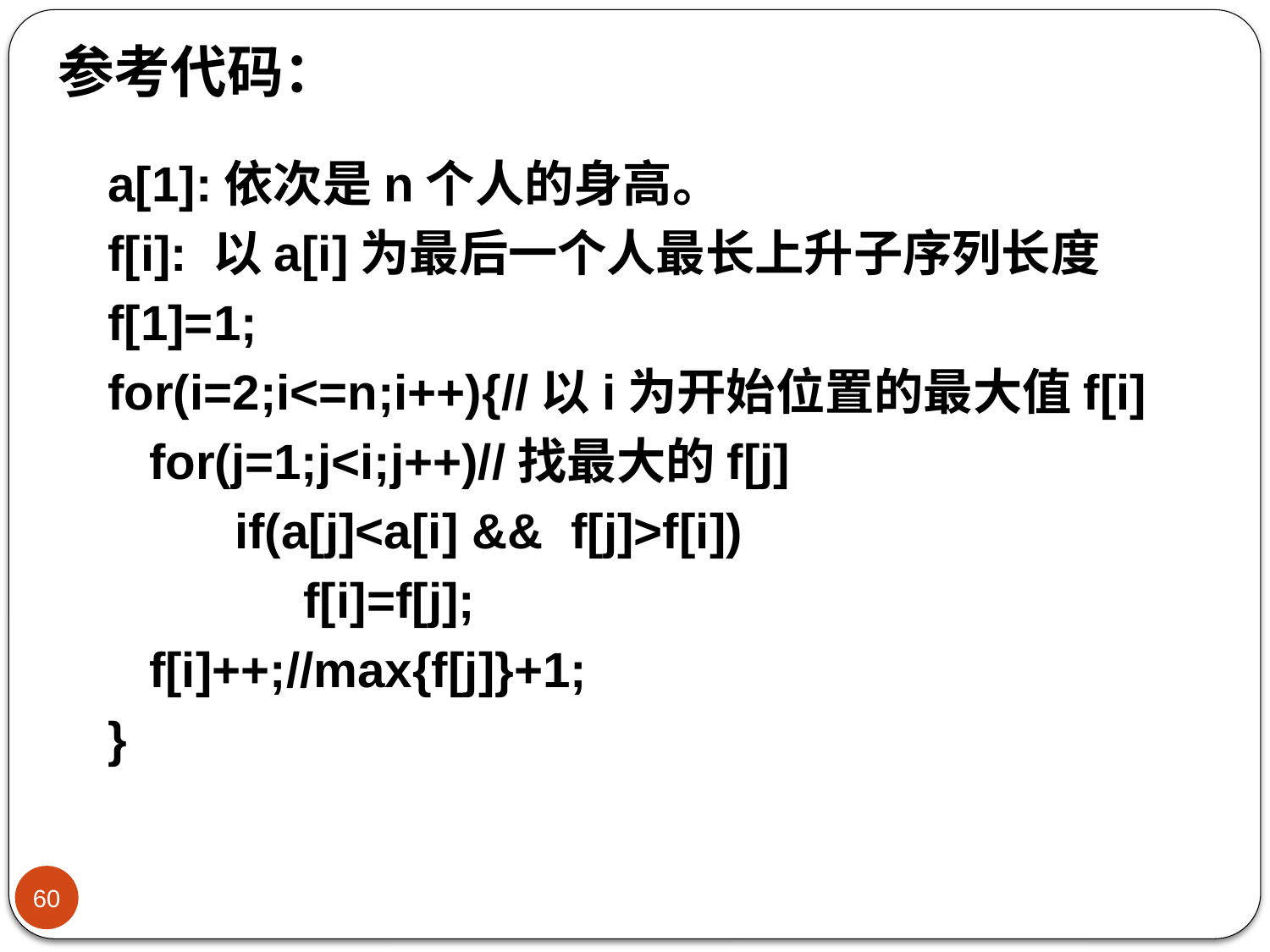

# 参考代码：
a[1]:依次是n个人的身高。
f[i]: 以a[i]为最后一个人最长上升子序列长度
f[1]=1;
for(i=2;i<=n;i++){//以i为开始位置的最大值f[i]
   for(j=1;j<i;j++)//找最大的f[j]
	if(a[j]<a[i] &&  f[j]>f[i])
	     f[i]=f[j];
   f[i]++;//max{f[j]}+1;
}
60